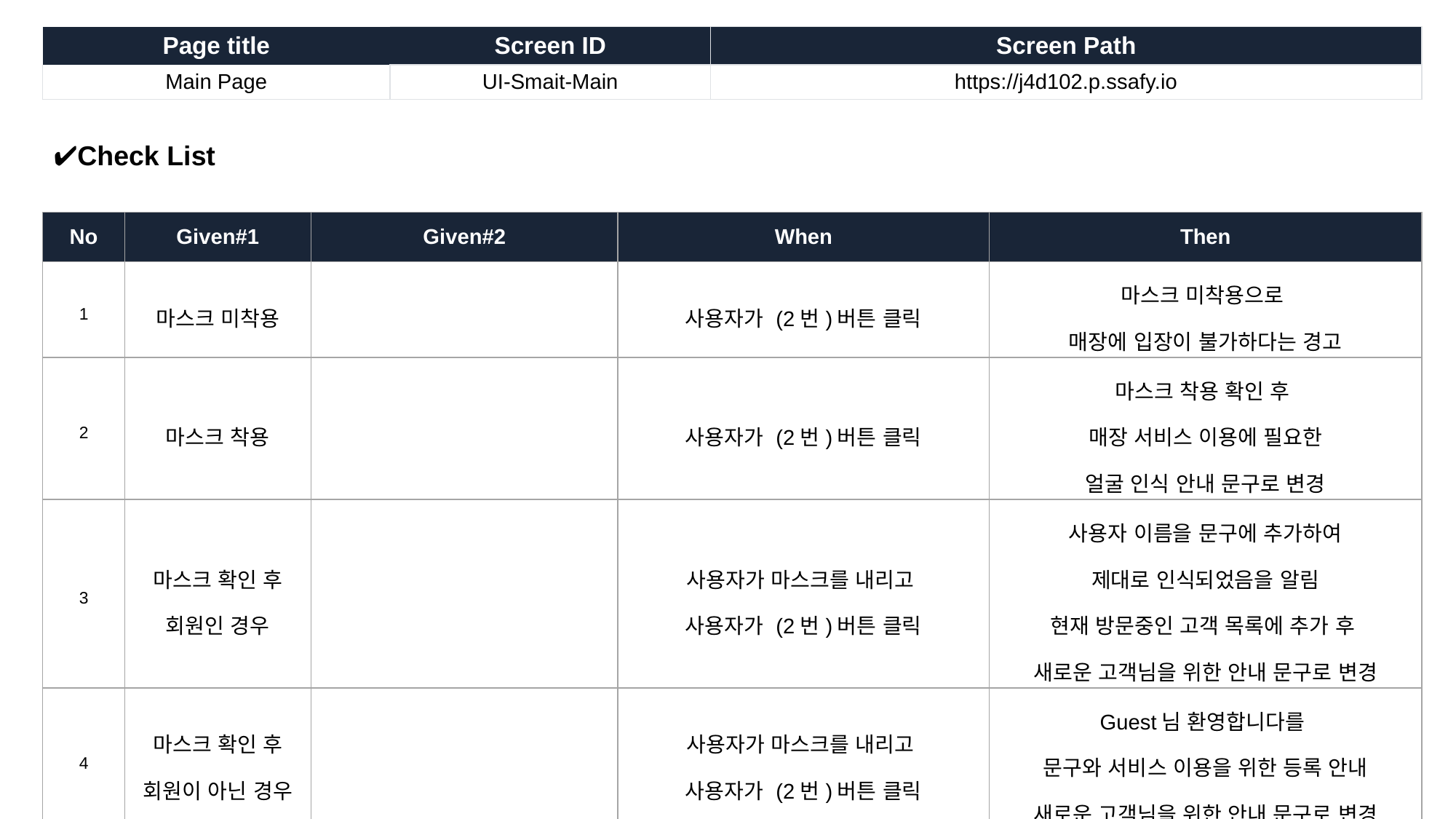

| Page title | Screen ID | Screen Path |
| --- | --- | --- |
| Main Page | UI-Smait-Main | https://j4d102.p.ssafy.io |
✔Check List
| No | Given#1 | Given#2 | When | Then |
| --- | --- | --- | --- | --- |
| 1 | 마스크 미착용 |  | 사용자가 (2번)버튼 클릭 | 마스크 미착용으로 매장에 입장이 불가하다는 경고 |
| 2 | 마스크 착용 |  | 사용자가 (2번)버튼 클릭 | 마스크 착용 확인 후 매장 서비스 이용에 필요한 얼굴 인식 안내 문구로 변경 |
| 3 | 마스크 확인 후 회원인 경우 |  | 사용자가 마스크를 내리고 사용자가 (2번)버튼 클릭 | 사용자 이름을 문구에 추가하여 제대로 인식되었음을 알림 현재 방문중인 고객 목록에 추가 후 새로운 고객님을 위한 안내 문구로 변경 |
| 4 | 마스크 확인 후 회원이 아닌 경우 |  | 사용자가 마스크를 내리고 사용자가 (2번)버튼 클릭 | Guest님 환영합니다를 문구와 서비스 이용을 위한 등록 안내 새로운 고객님을 위한 안내 문구로 변경 |